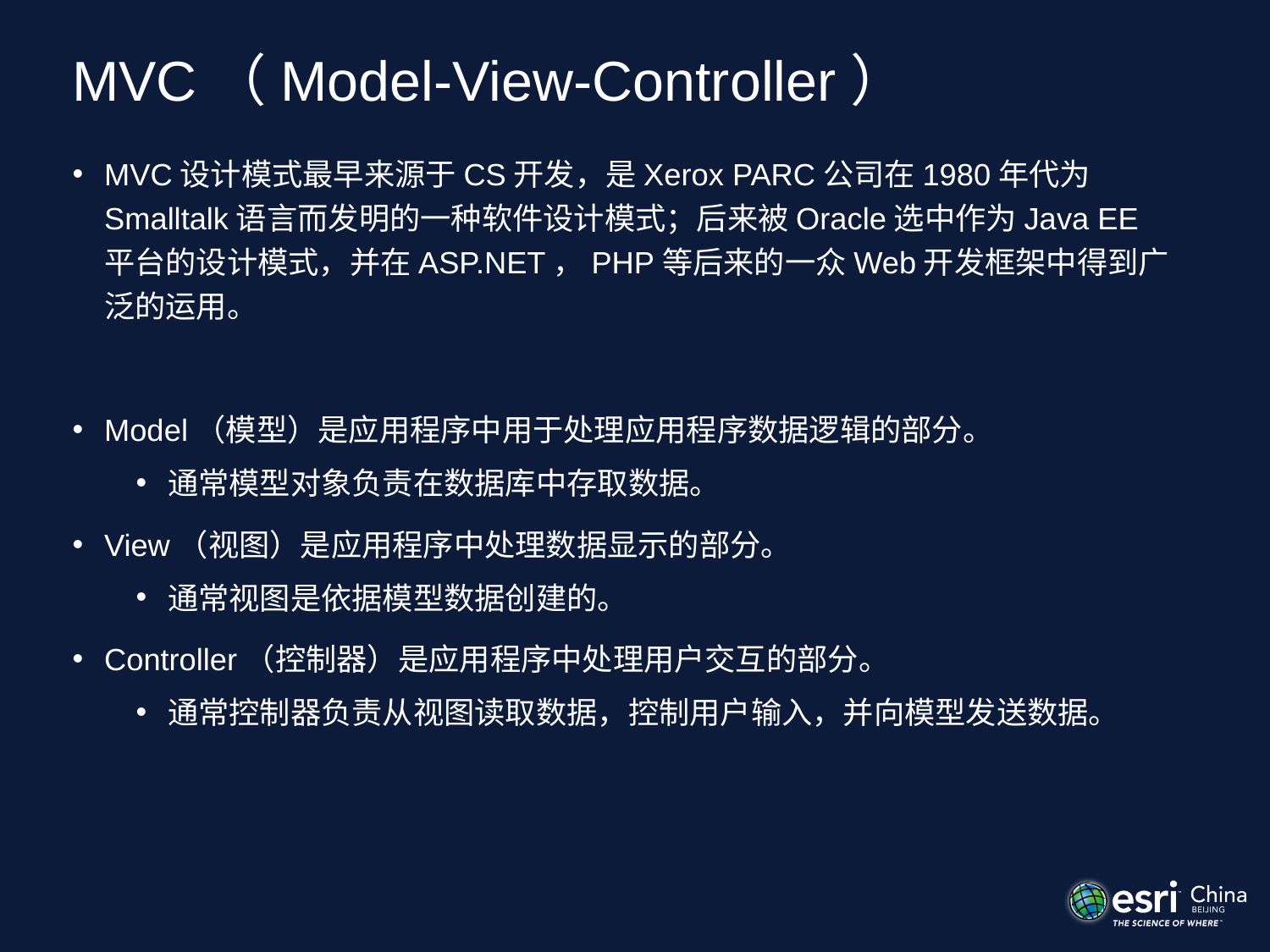

# MVC（Model-View-Controller）
MVC设计模式最早来源于CS开发，是Xerox PARC公司在1980年代为Smalltalk语言而发明的一种软件设计模式；后来被Oracle选中作为Java EE平台的设计模式，并在ASP.NET，PHP等后来的一众Web开发框架中得到广泛的运用。

Model（模型）是应用程序中用于处理应用程序数据逻辑的部分。
通常模型对象负责在数据库中存取数据。
View（视图）是应用程序中处理数据显示的部分。
通常视图是依据模型数据创建的。
Controller（控制器）是应用程序中处理用户交互的部分。
通常控制器负责从视图读取数据，控制用户输入，并向模型发送数据。